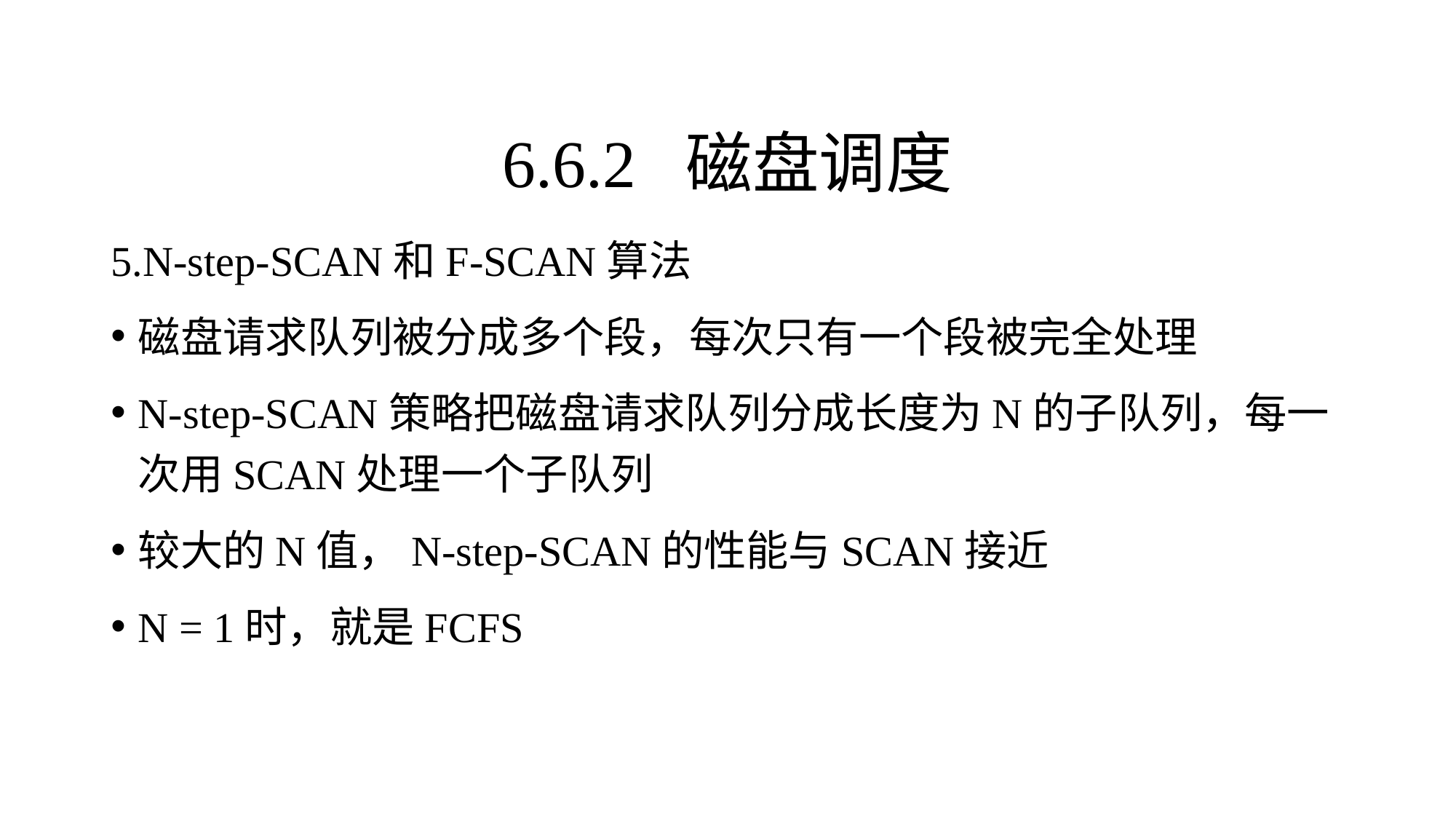

5.N-step-SCAN和F-SCAN算法
磁盘请求队列被分成多个段，每次只有一个段被完全处理
N-step-SCAN策略把磁盘请求队列分成长度为N的子队列，每一次用SCAN处理一个子队列
较大的N值，N-step-SCAN的性能与SCAN接近
N = 1时，就是FCFS
6.6.2  磁盘调度
12